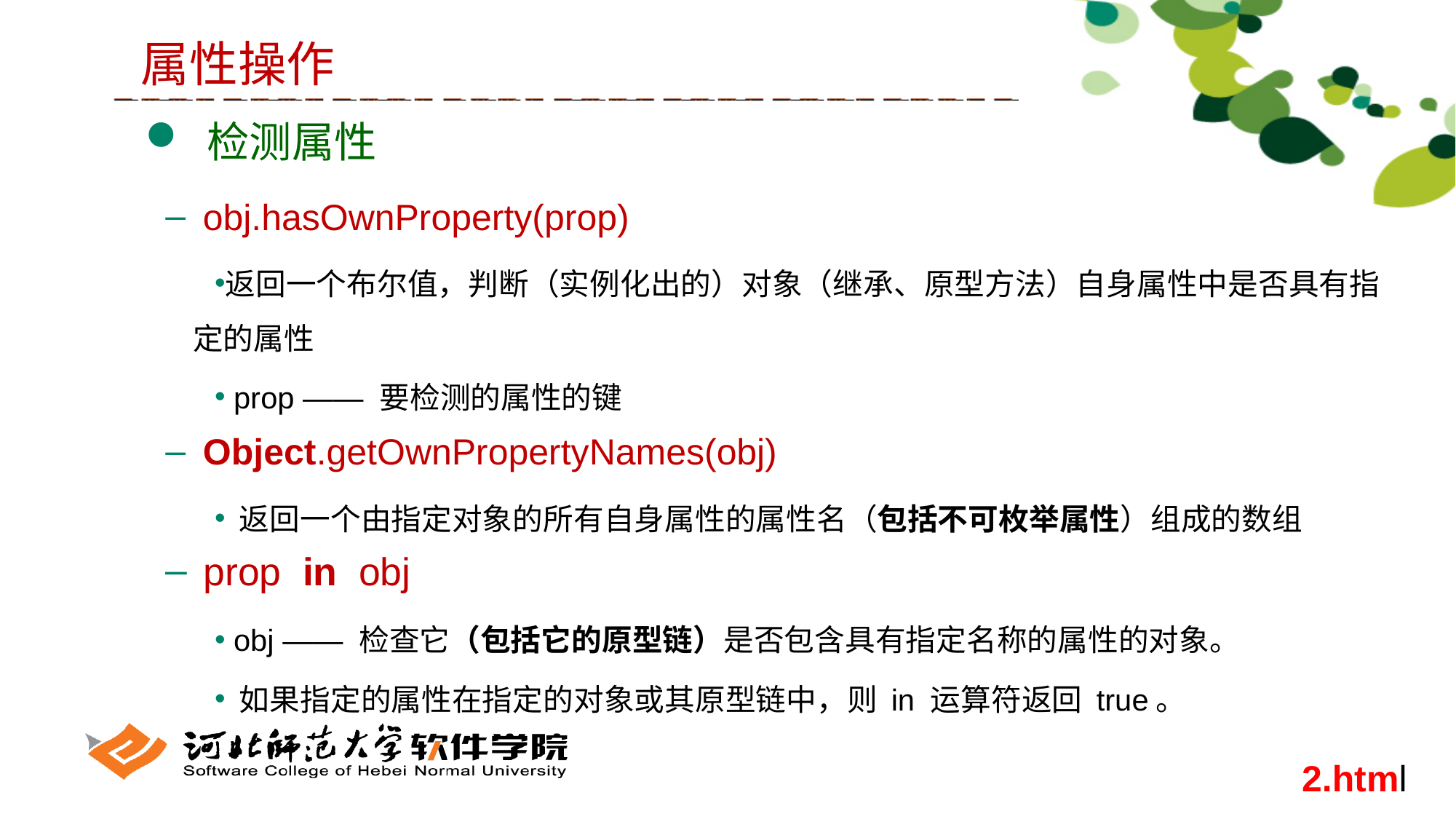

属性操作
 检测属性
 obj.hasOwnProperty(prop)
返回一个布尔值，判断（实例化出的）对象（继承、原型方法）自身属性中是否具有指定的属性
 prop —— 要检测的属性的键
 Object.getOwnPropertyNames(obj)
 返回一个由指定对象的所有自身属性的属性名（包括不可枚举属性）组成的数组
 prop  in  obj
 obj —— 检查它（包括它的原型链）是否包含具有指定名称的属性的对象。
 如果指定的属性在指定的对象或其原型链中，则 in 运算符返回 true。
2.html
      var obj = {
        //自有方法
        name: "Lily",
        age: 20,
        hobby: "swimming"
      };
      //继承方法 可枚举属性
      obj.__proto__.sayName = function() {
        console.log("Hello,我的名字是" + this.name);
      };
      Object.defineProperty(obj, "married", {
        value: false,
        writable: true,
        enumerable: false, //不可枚举
        configurable: false
      });
console.log("married" in obj); //不可枚举也可知道，返回true

//不可枚举无法显示
      for (var key in obj) {
        console.log(key);
      }